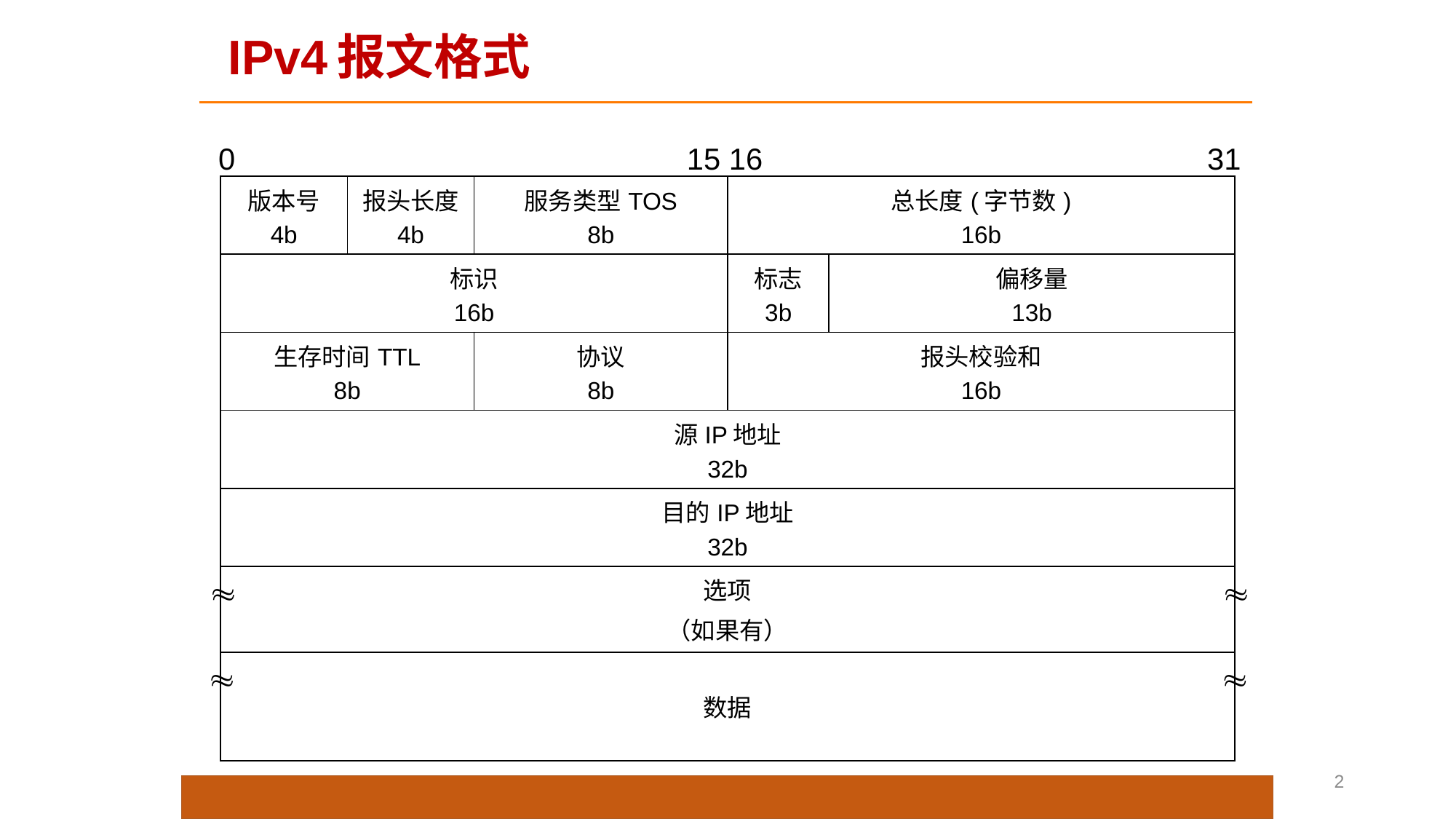

# IPv4报文格式
0
15 16
31
| 版本号 4b | 报头长度 4b | 服务类型TOS 8b | 总长度(字节数) 16b |  |
| --- | --- | --- | --- | --- |
| 标识 16b |  |  | 标志 3b | 偏移量 13b |
| 生存时间TTL 8b |  | 协议 8b | 报头校验和 16b |  |
| 源IP地址 32b |  |  |  |  |
| 目的IP地址 32b |  |  |  |  |
| 选项 （如果有） |  |  |  |  |
| 数据 |  |  |  |  |
≈
≈
≈
≈
2